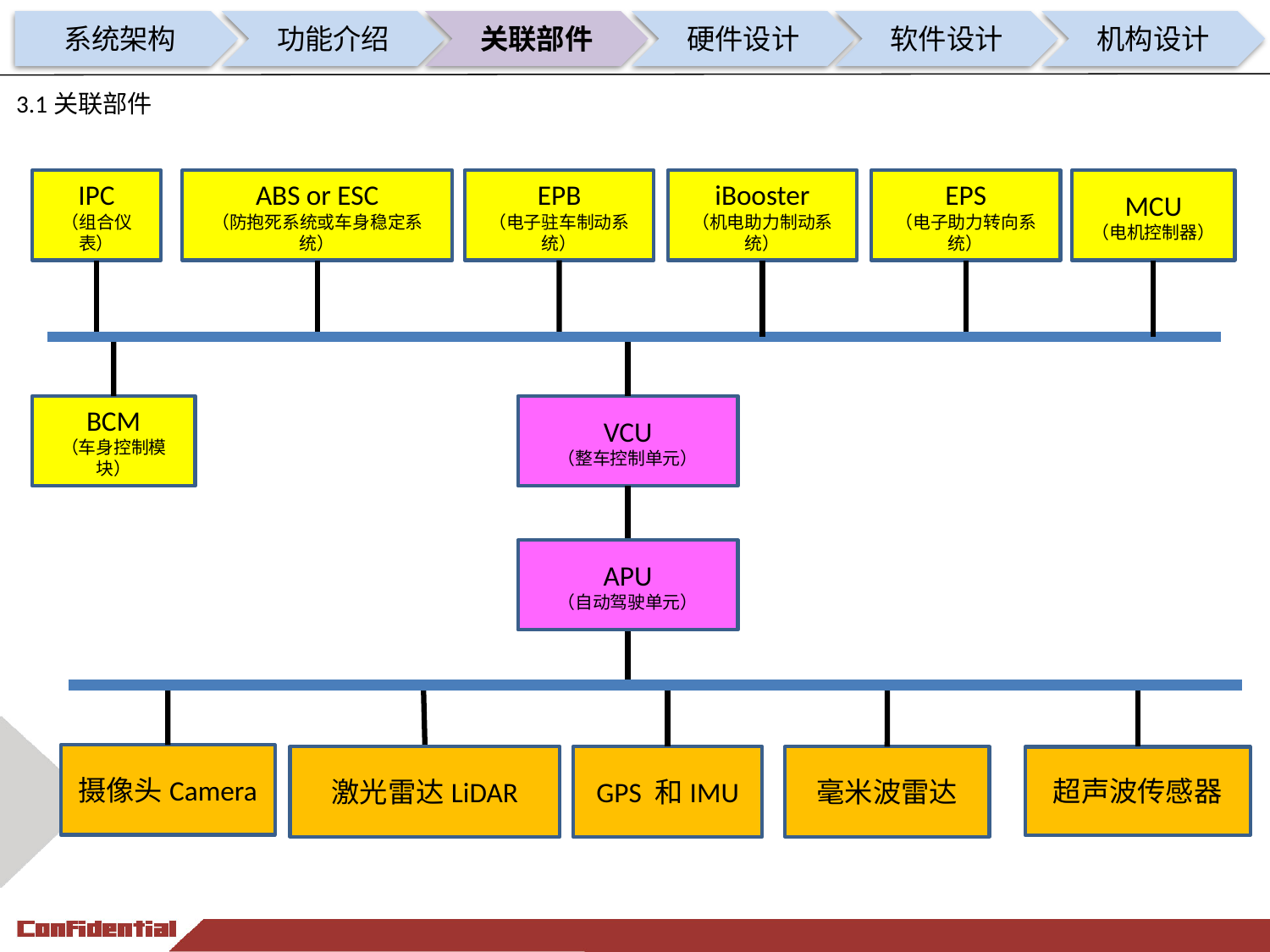

系统架构
功能介绍
关联部件
硬件设计
软件设计
机构设计
3.1关联部件
IPC
（组合仪表）
ABS or ESC
（防抱死系统或车身稳定系统）
EPB
（电子驻车制动系统）
iBooster
（机电助力制动系统）
EPS
（电子助力转向系统）
MCU
（电机控制器）
BCM
（车身控制模块）
VCU
（整车控制单元）
APU
（自动驾驶单元）
摄像头Camera
GPS 和IMU
超声波传感器
激光雷达LiDAR
毫米波雷达